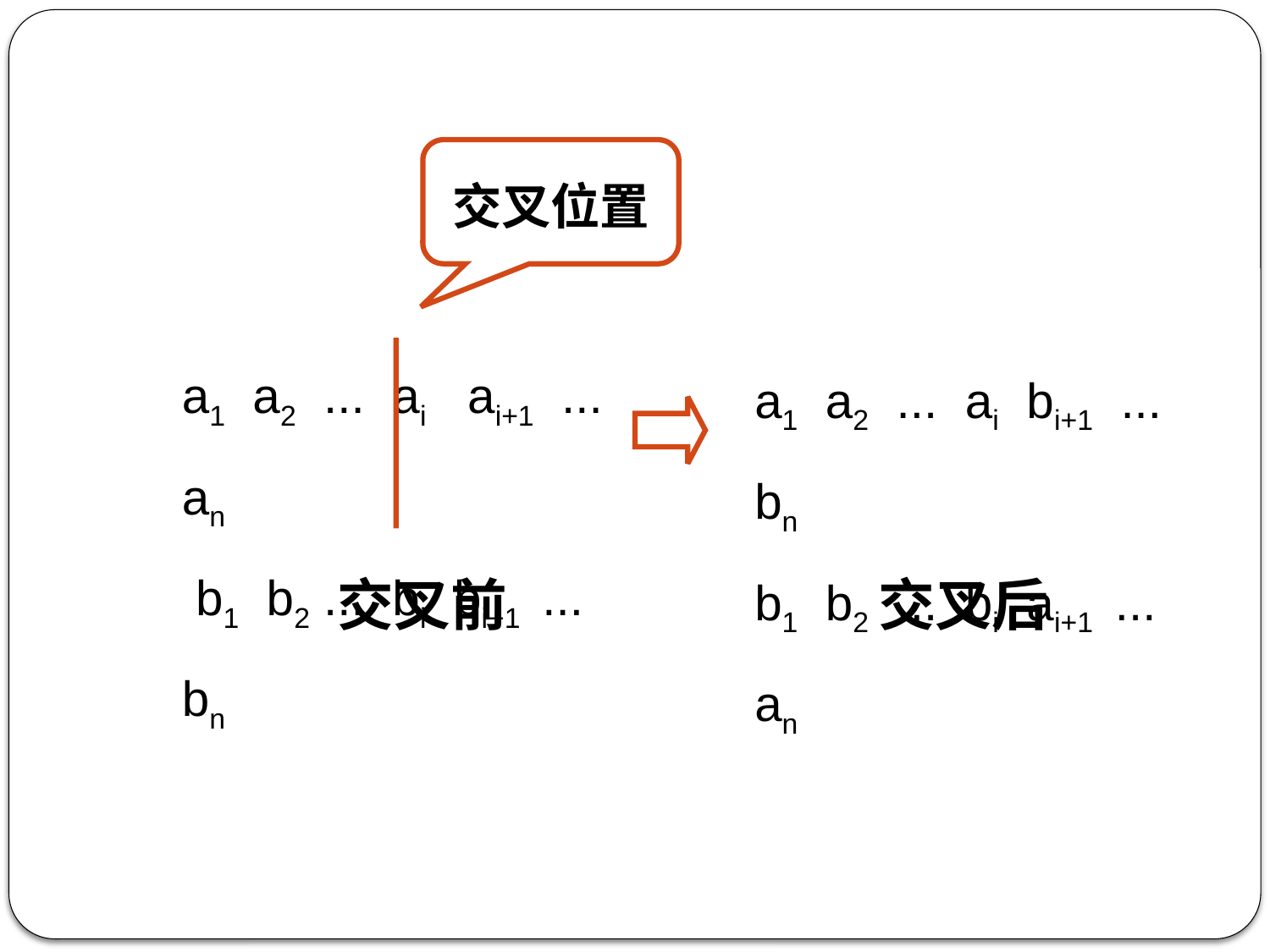

交叉位置
a1  a2  ...  ai   ai+1  ...  an
 b1  b2 ...  bi  bi+1  ...  bn

a1  a2  ...  ai  bi+1  ...  bn
b1  b2  ...  bi  ai+1  ...  an

交叉前
交叉后